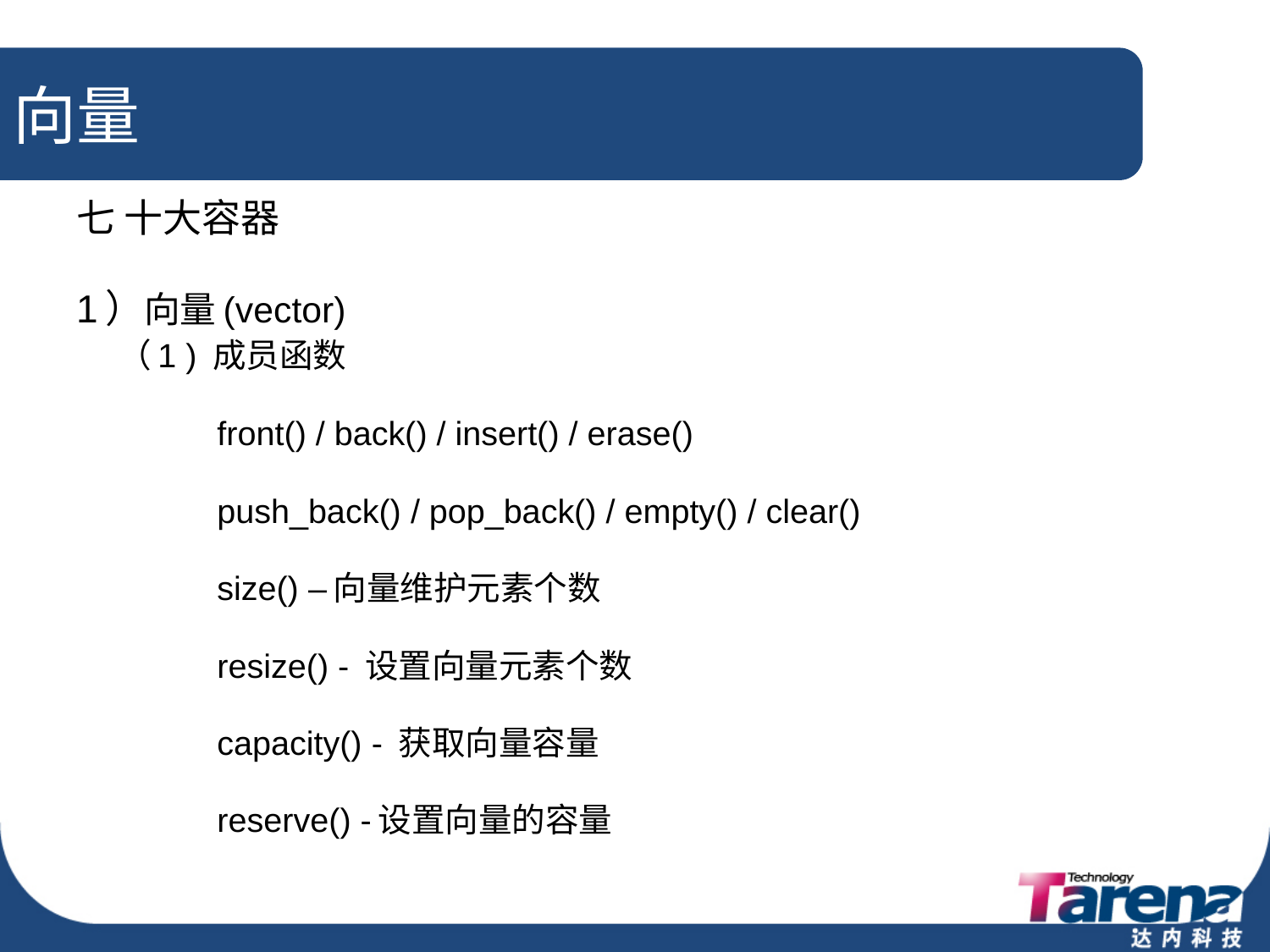

# 向量
七 十大容器

1）向量(vector)
    （1 ) 成员函数

     	front() / back() / insert() / erase()

     	push_back() / pop_back() / empty() / clear()

     	size() –向量维护元素个数

     	resize() - 设置向量元素个数

     	capacity() - 获取向量容量

     	reserve() -设置向量的容量